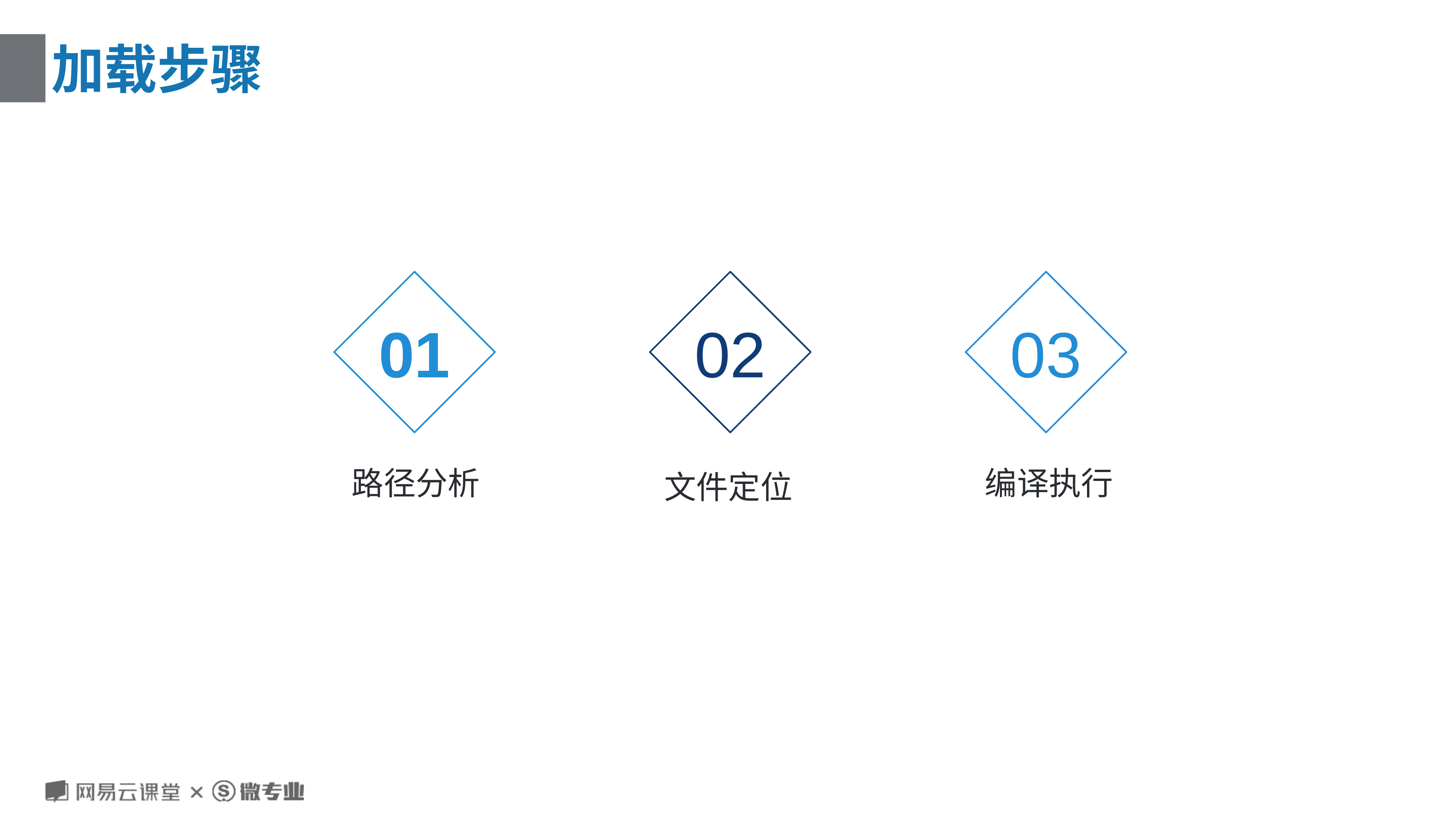

# 加载步骤

01

02

03
路径分析
编译执行
文件定位